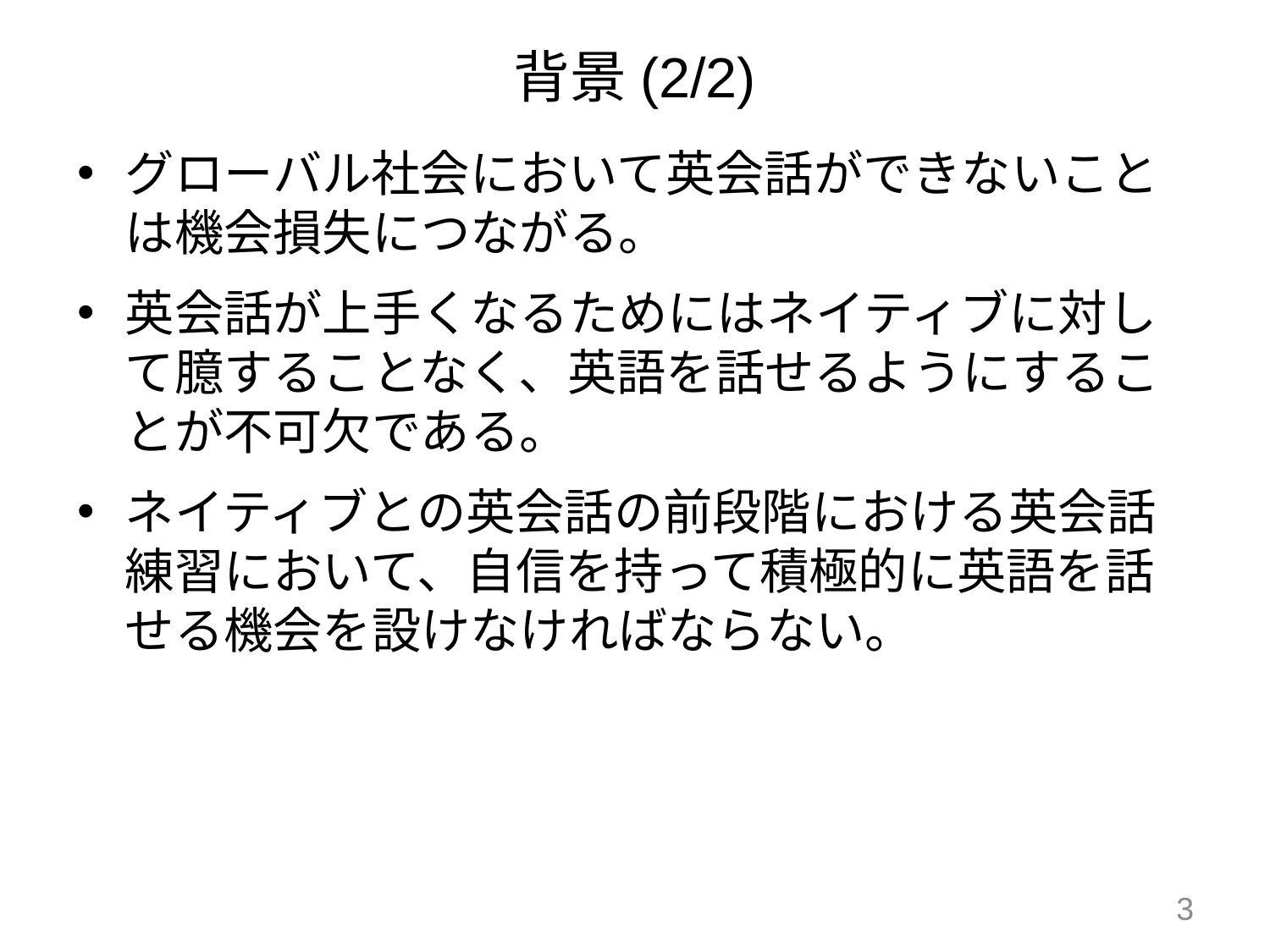

# 背景(2/2)
グローバル社会において英会話ができないことは機会損失につながる。
英会話が上手くなるためにはネイティブに対して臆することなく、英語を話せるようにすることが不可欠である。
ネイティブとの英会話の前段階における英会話練習において、自信を持って積極的に英語を話せる機会を設けなければならない。
3